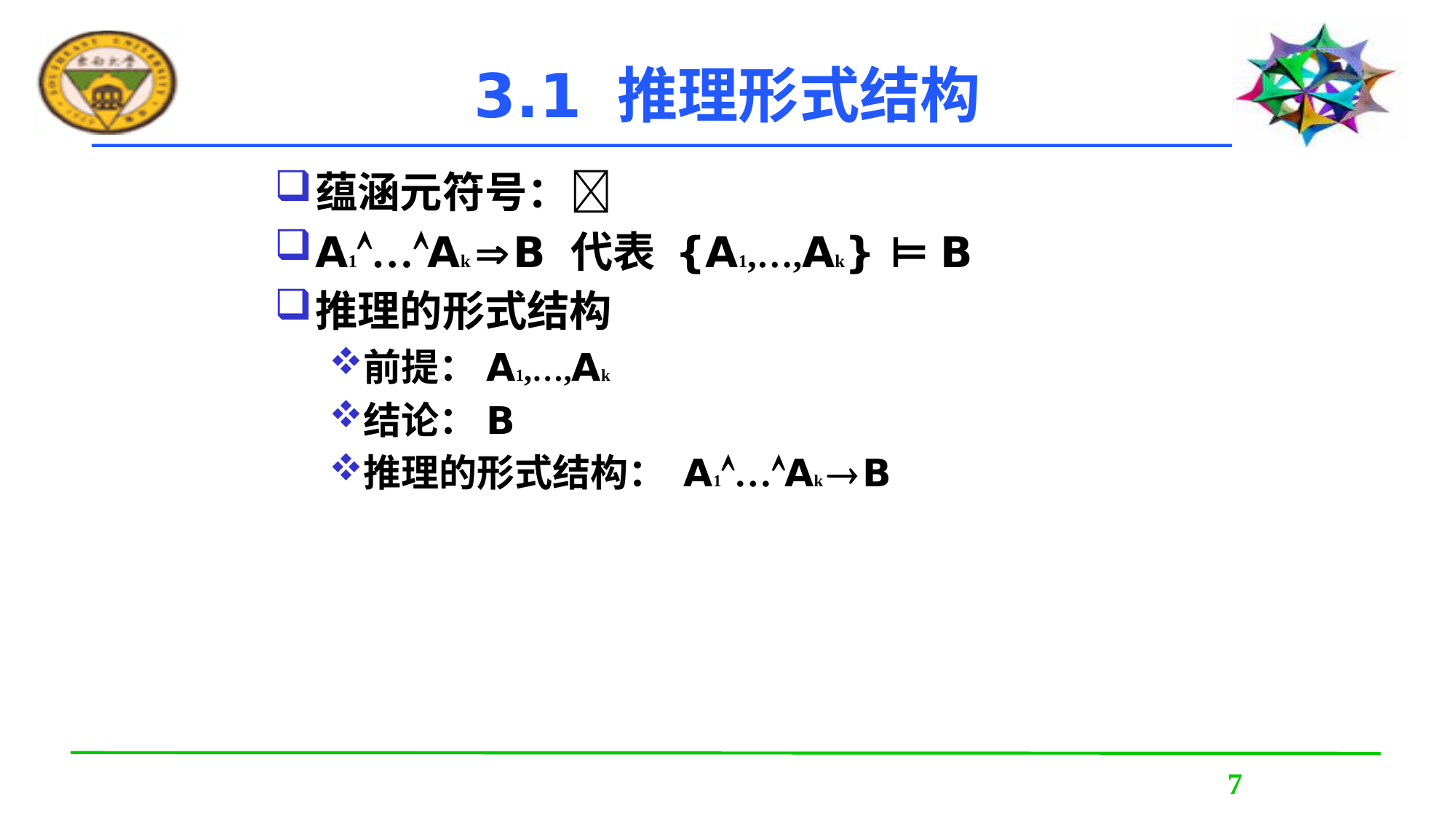

3.1 推理形式结构
蕴涵元符号：⇒
A1∧…∧Ak ⇒ B 代表 {A1,…,Ak} ⊨ B
推理的形式结构
前提：A1,…,Ak
结论：B
推理的形式结构： A1∧…∧Ak → B